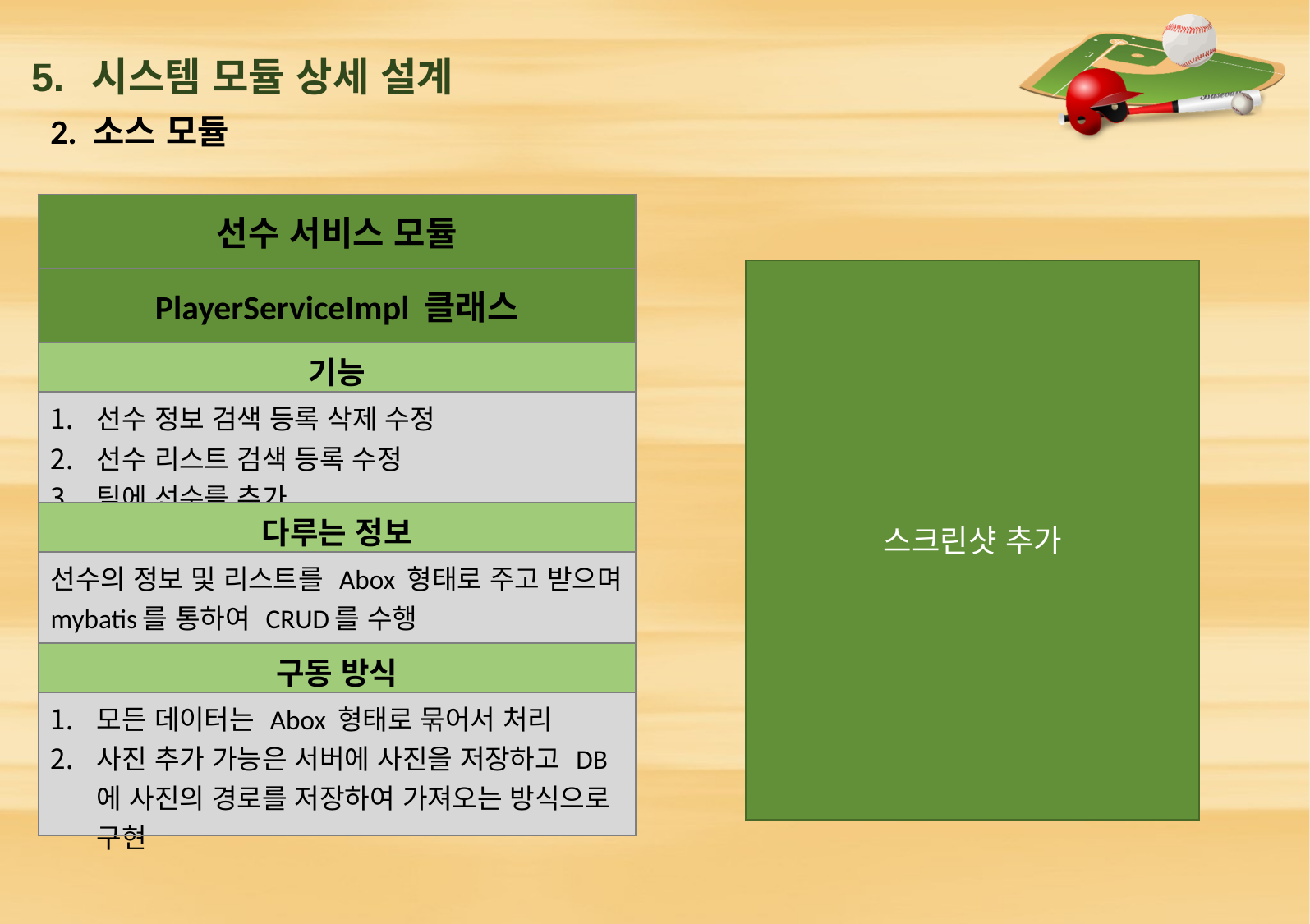

5. 시스템 모듈 상세 설계
2. 소스 모듈
| 선수 서비스 모듈 |
| --- |
| PlayerServiceImpl 클래스 |
| 기능 |
| 선수 정보 검색 등록 삭제 수정 선수 리스트 검색 등록 수정 팀에 선수를 추가 |
| 다루는 정보 |
| 선수의 정보 및 리스트를 Abox 형태로 주고 받으며 mybatis를 통하여 CRUD를 수행 |
| 구동 방식 |
| 모든 데이터는 Abox 형태로 묶어서 처리 사진 추가 가능은 서버에 사진을 저장하고 DB에 사진의 경로를 저장하여 가져오는 방식으로 구현 |
스크린샷 추가